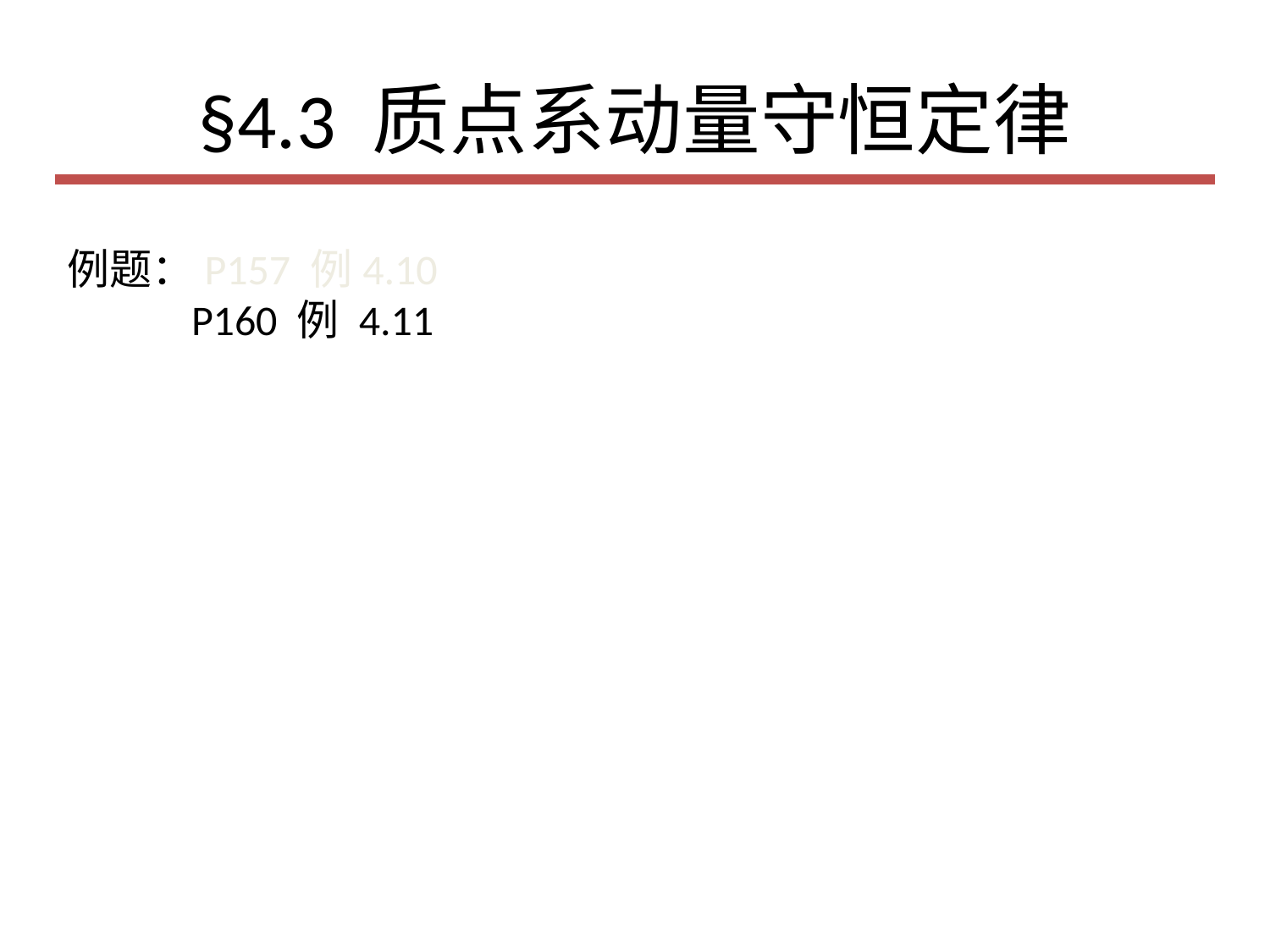

# §4.3 质点系动量守恒定律

例题：P157 例4.10
             P160 例 4.11